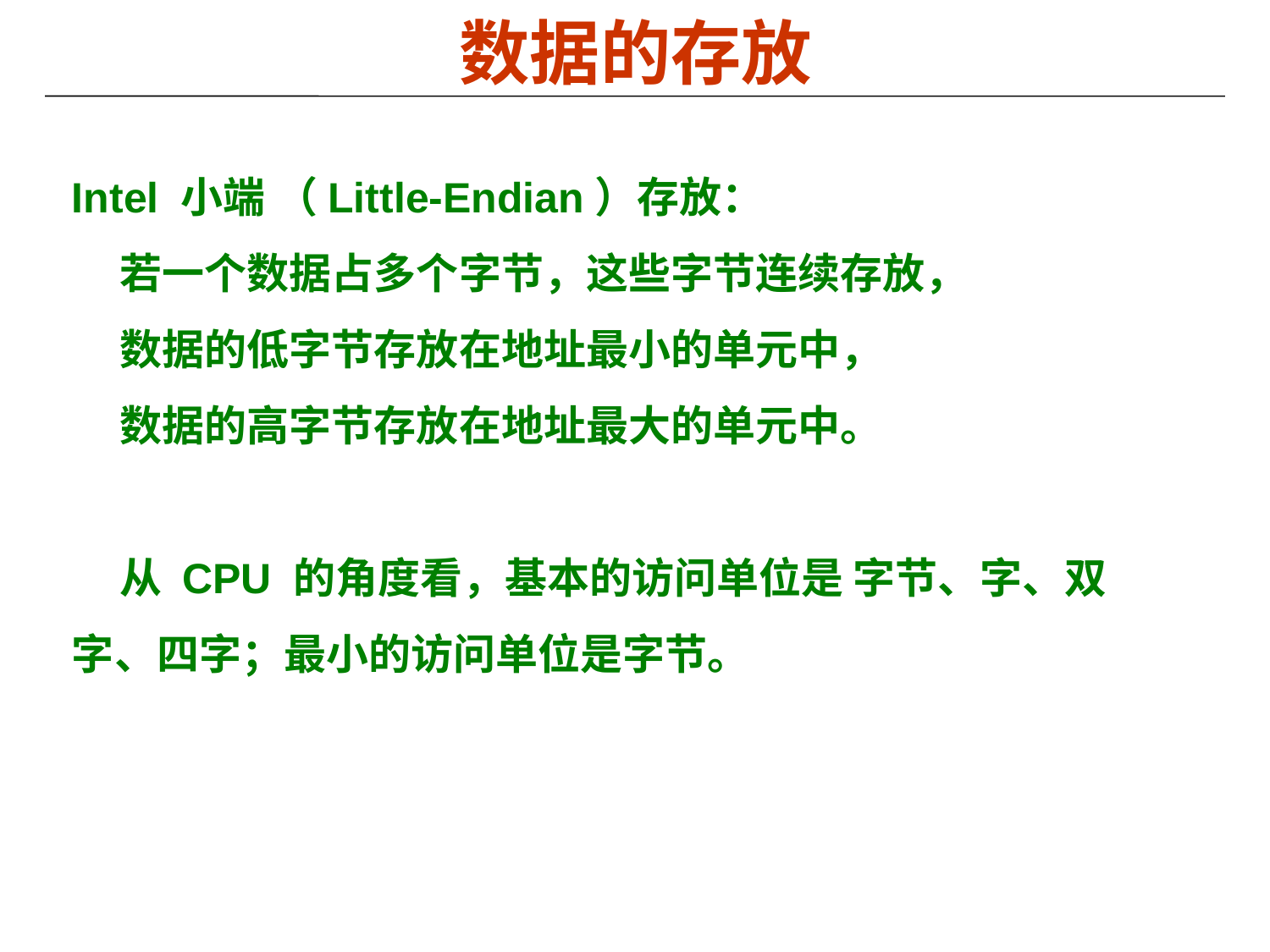

数据的存放
Intel 小端 （Little-Endian）存放：
    若一个数据占多个字节，这些字节连续存放，
    数据的低字节存放在地址最小的单元中，
    数据的高字节存放在地址最大的单元中。

    从 CPU 的角度看，基本的访问单位是 字节、字、双字、四字；最小的访问单位是字节。